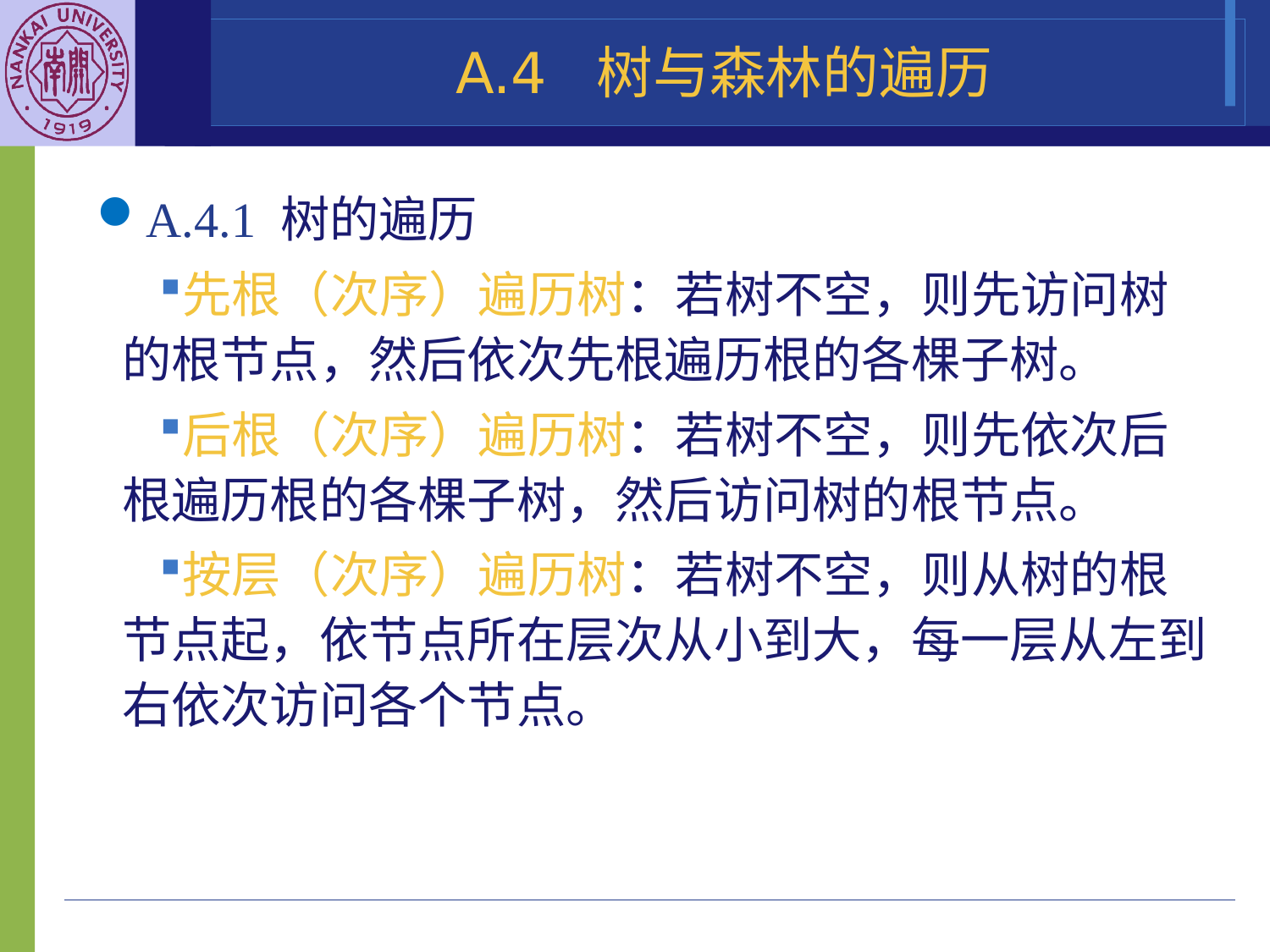

A.4  树与森林的遍历
A.4.1 树的遍历
先根（次序）遍历树：若树不空，则先访问树的根节点，然后依次先根遍历根的各棵子树。
后根（次序）遍历树：若树不空，则先依次后根遍历根的各棵子树，然后访问树的根节点。
按层（次序）遍历树：若树不空，则从树的根节点起，依节点所在层次从小到大，每一层从左到右依次访问各个节点。
70